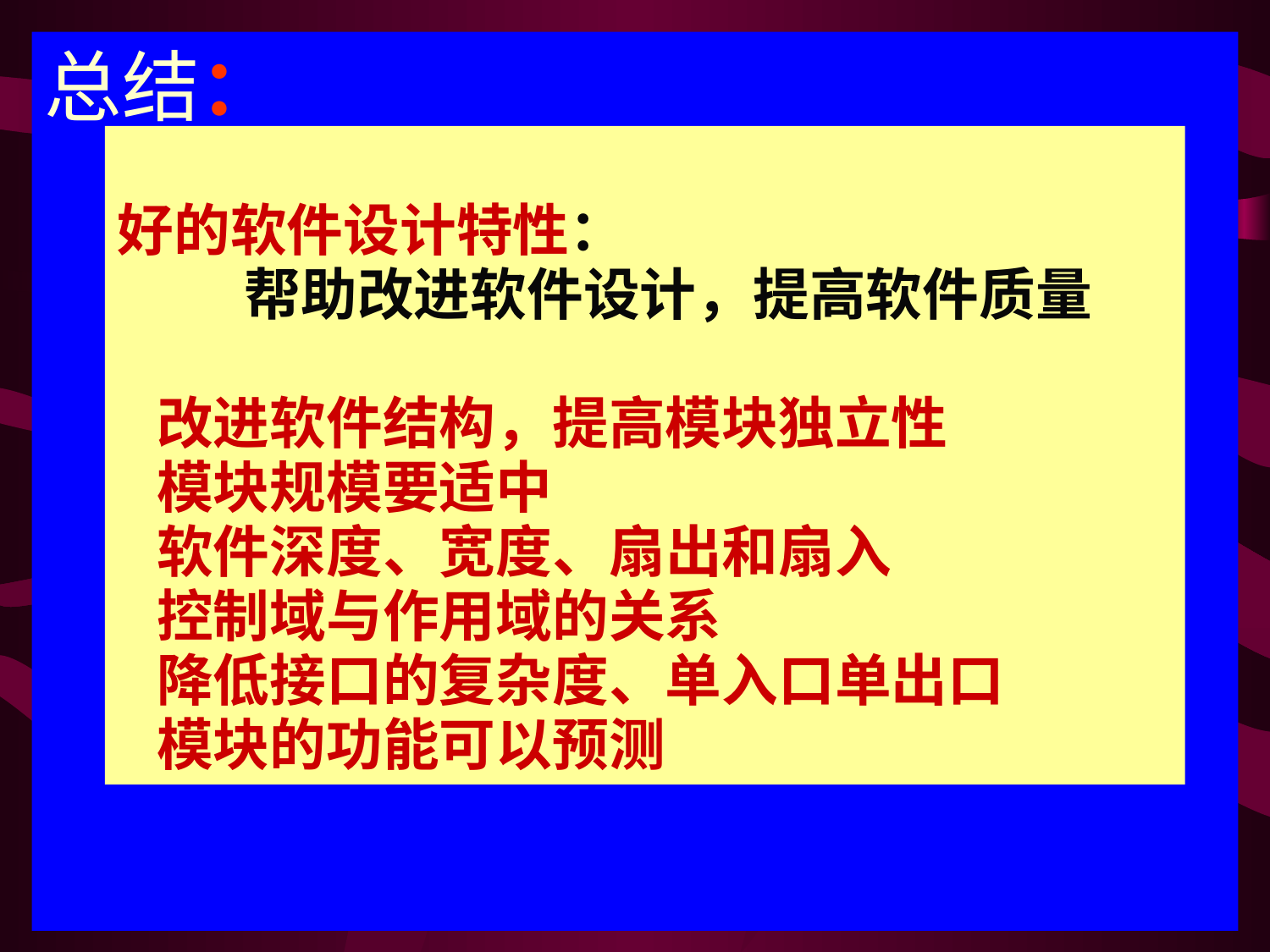

总结：

好的软件设计特性：
	帮助改进软件设计，提高软件质量

  改进软件结构，提高模块独立性
  模块规模要适中
  软件深度、宽度、扇出和扇入
  控制域与作用域的关系
  降低接口的复杂度、单入口单出口
  模块的功能可以预测

161